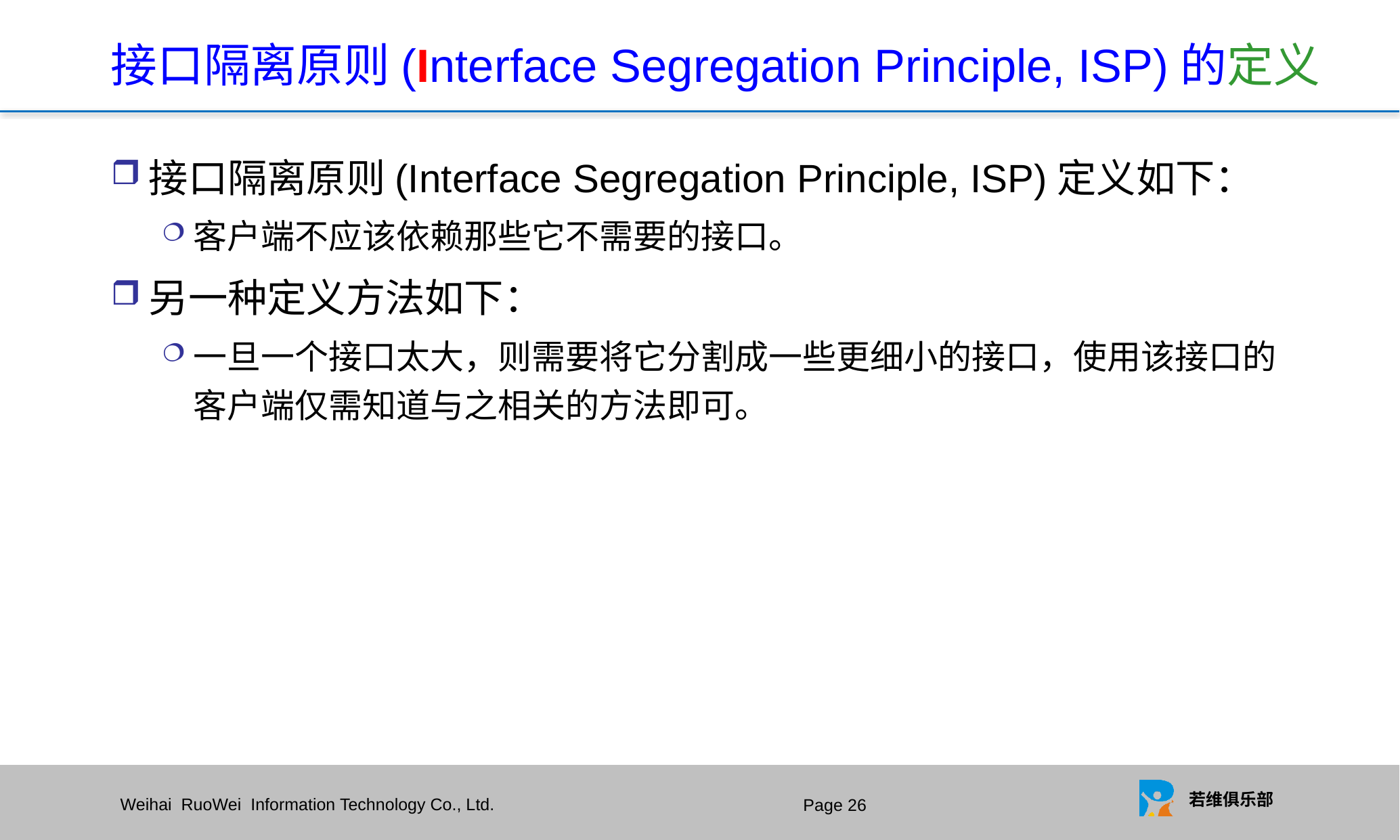

# 接口隔离原则(Interface Segregation Principle, ISP)的定义
接口隔离原则(Interface Segregation Principle, ISP)定义如下：
客户端不应该依赖那些它不需要的接口。
另一种定义方法如下：
一旦一个接口太大，则需要将它分割成一些更细小的接口，使用该接口的客户端仅需知道与之相关的方法即可。
Page 26